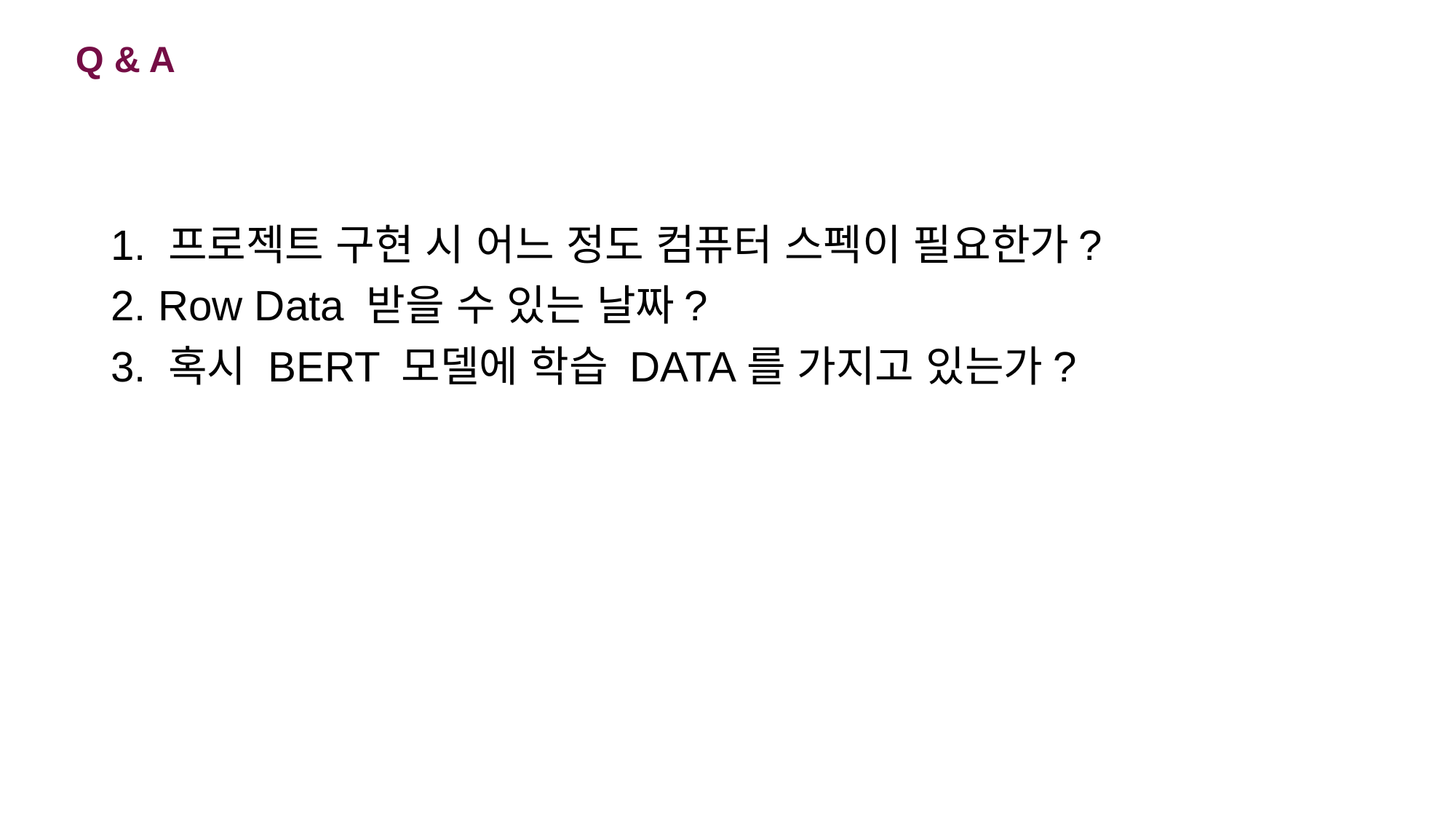

Q & A
1. 프로젝트 구현 시 어느 정도 컴퓨터 스펙이 필요한가?
2. Row Data 받을 수 있는 날짜?
3. 혹시 BERT 모델에 학습 DATA를 가지고 있는가?